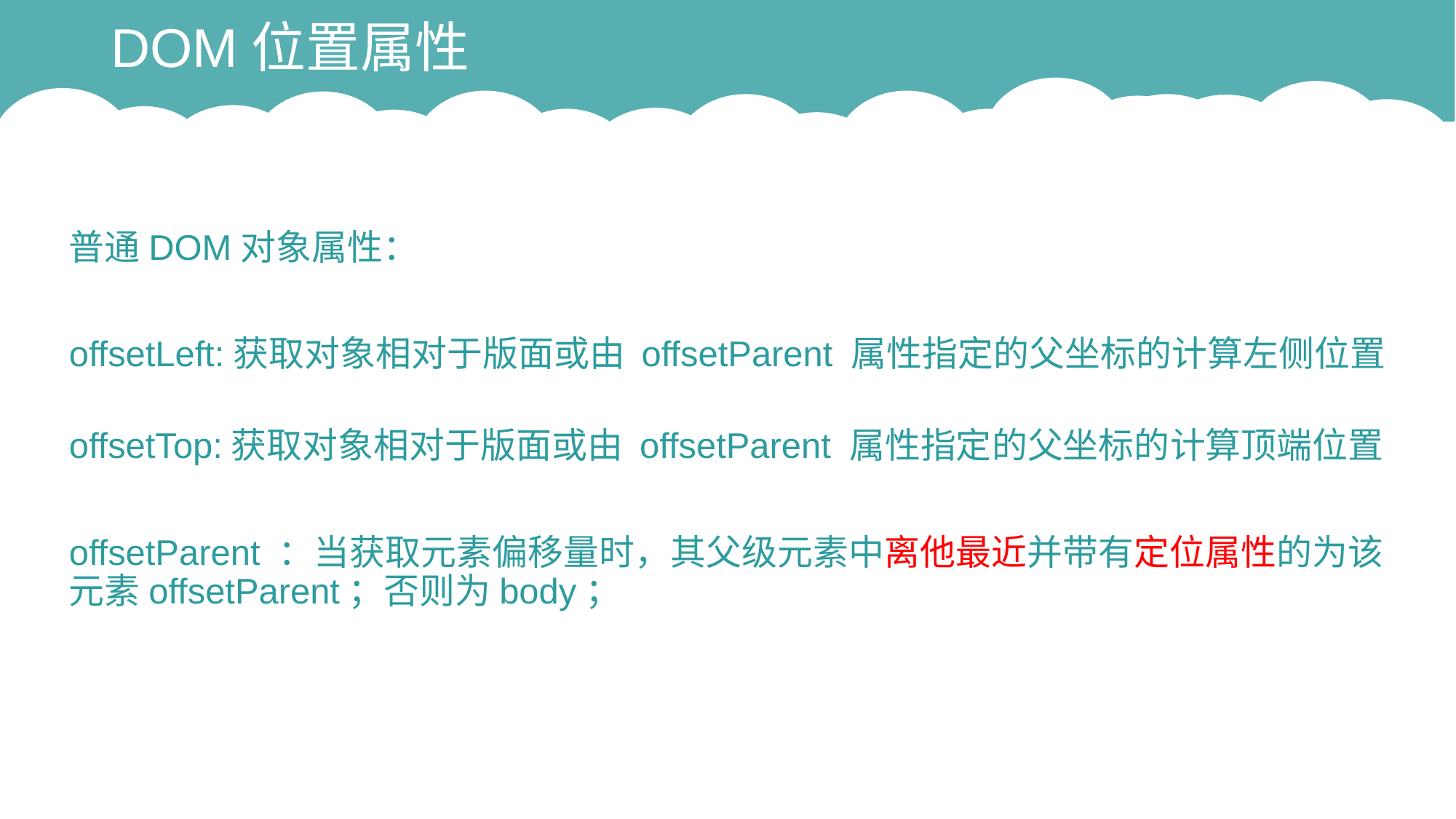

# DOM位置属性
普通DOM对象属性：

offsetLeft:获取对象相对于版面或由 offsetParent 属性指定的父坐标的计算左侧位置
offsetTop:获取对象相对于版面或由 offsetParent 属性指定的父坐标的计算顶端位置

offsetParent ：当获取元素偏移量时，其父级元素中离他最近并带有定位属性的为该元素offsetParent；否则为body；